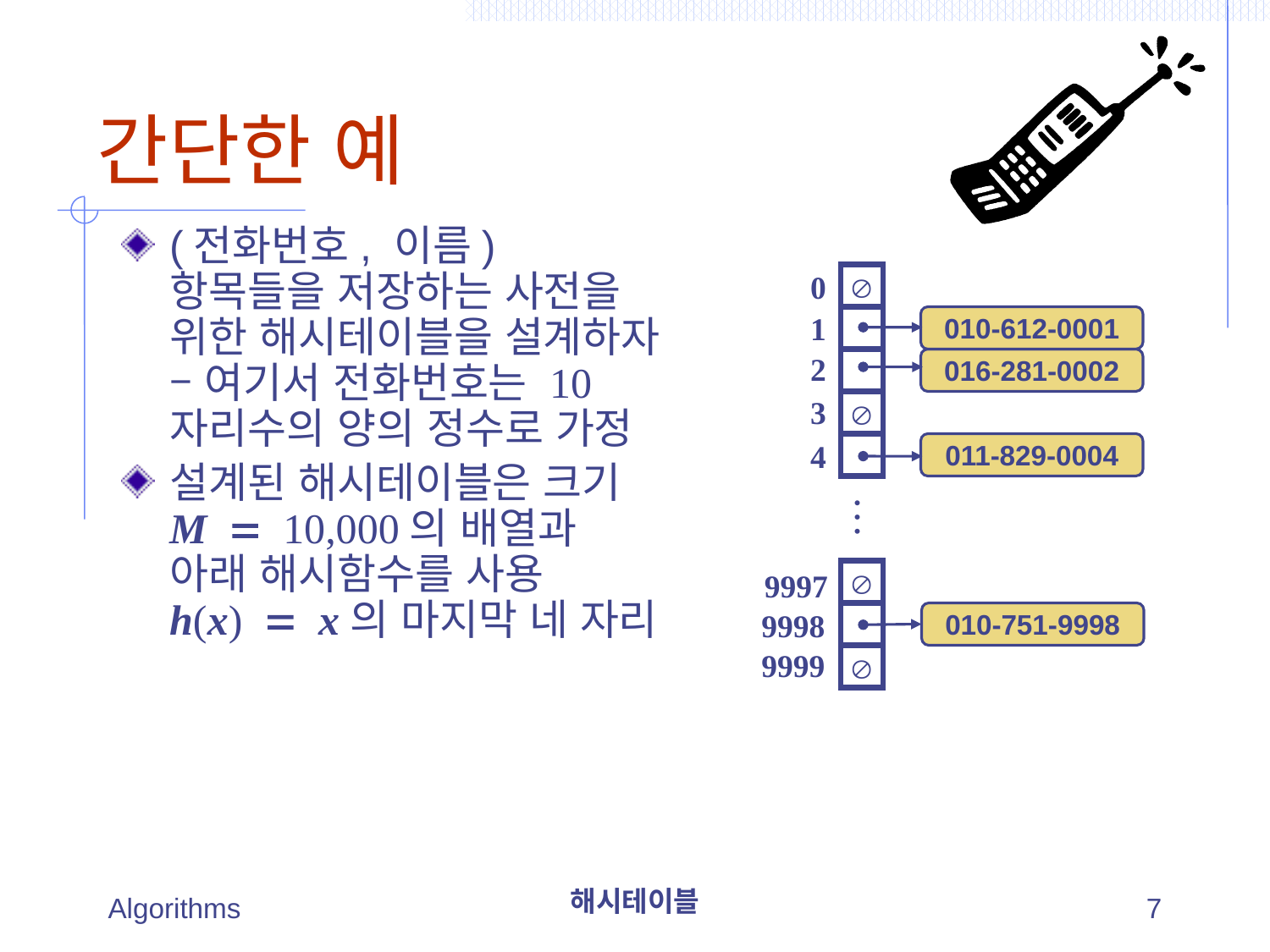

# 간단한 예
(전화번호, 이름) 항목들을 저장하는 사전을 위한 해시테이블을 설계하자 – 여기서 전화번호는 10자리수의 양의 정수로 가정
설계된 해시테이블은 크기 M = 10,000의 배열과 아래 해시함수를 사용
h(x) = x의 마지막 네 자리
∅
0

010-612-0001
1

2

016-281-0002

3
∅

011-829-0004
4

…
∅
9997

010-751-9998
9998

9999
∅
Algorithms
해시테이블
7